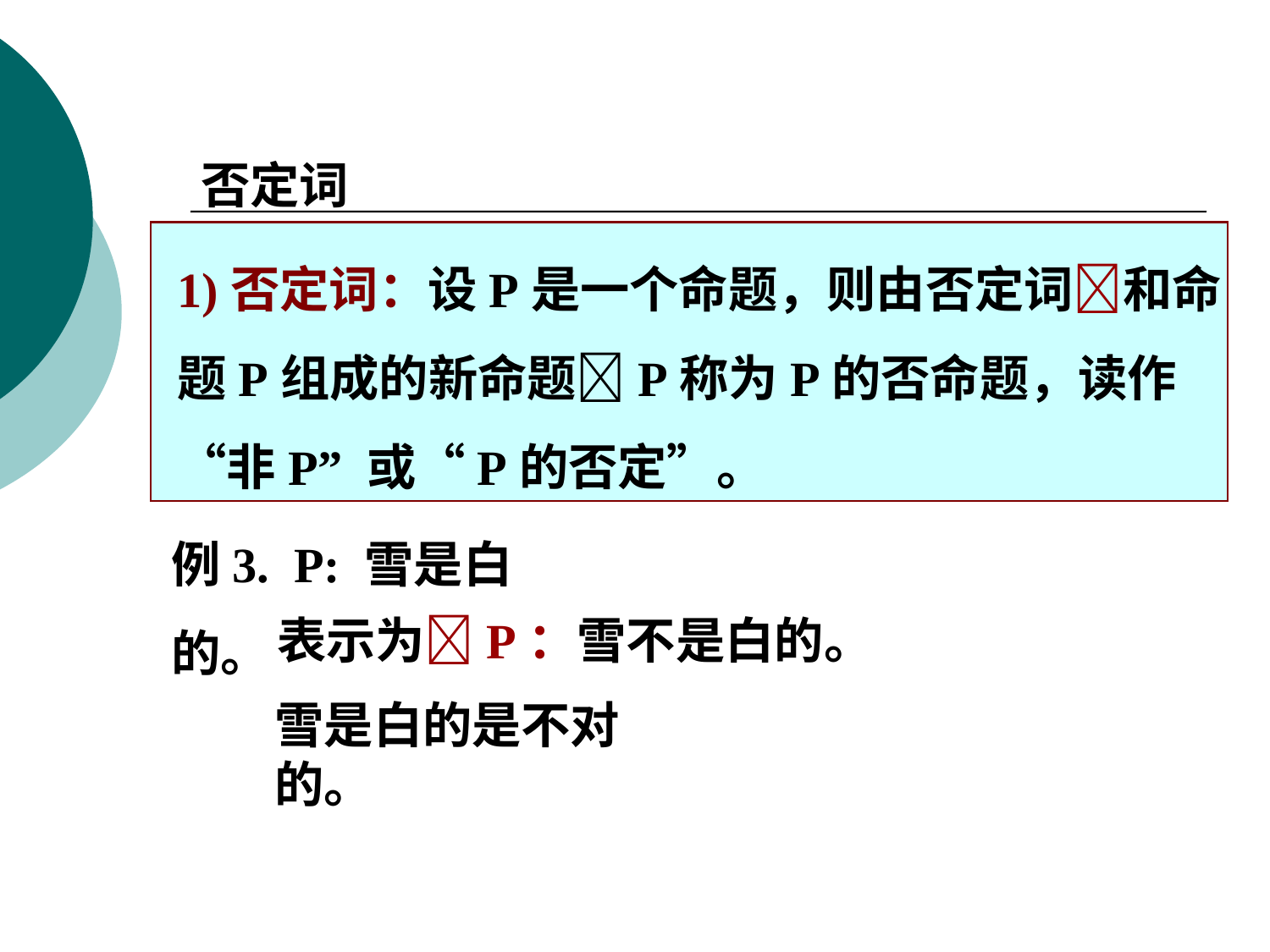

否定词
1)否定词：设P是一个命题，则由否定词¬和命题P组成的新命题¬P称为P的否命题，读作“非P” 或“P的否定”。
例3.  P: 雪是白的。
表示为¬P：雪不是白的。
雪是白的是不对的。